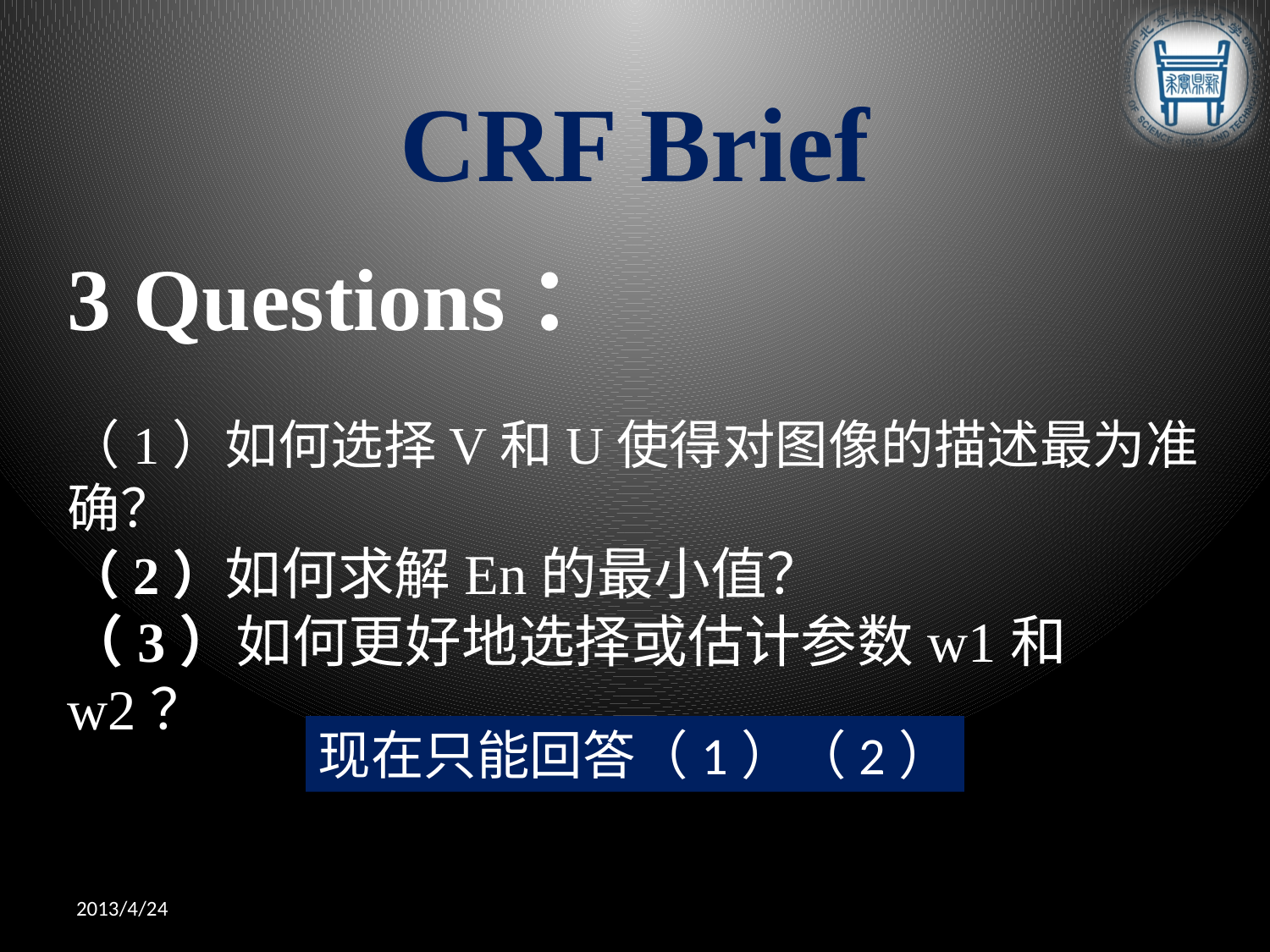

# CRF Brief
3 Questions：

（1）如何选择V和U使得对图像的描述最为准确？
（2）如何求解En的最小值？
（3）如何更好地选择或估计参数w1和w2？
现在只能回答（1）（2）
2013/4/24